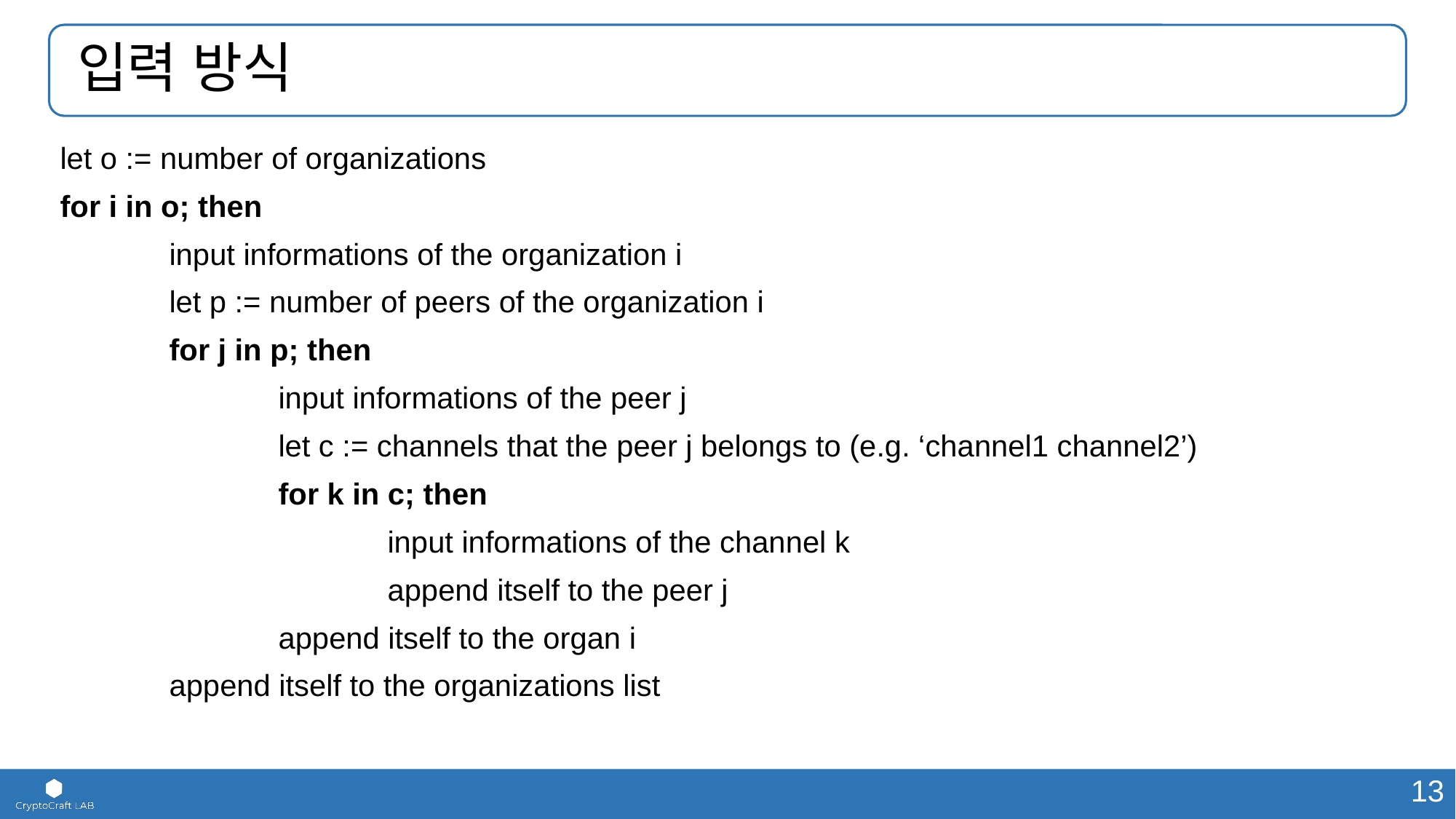

# 입력 방식
let o := number of organizations
for i in o; then
	input informations of the organization i
	let p := number of peers of the organization i
	for j in p; then
		input informations of the peer j
		let c := channels that the peer j belongs to (e.g. ‘channel1 channel2’)
		for k in c; then
			input informations of the channel k
			append itself to the peer j
		append itself to the organ i
	append itself to the organizations list